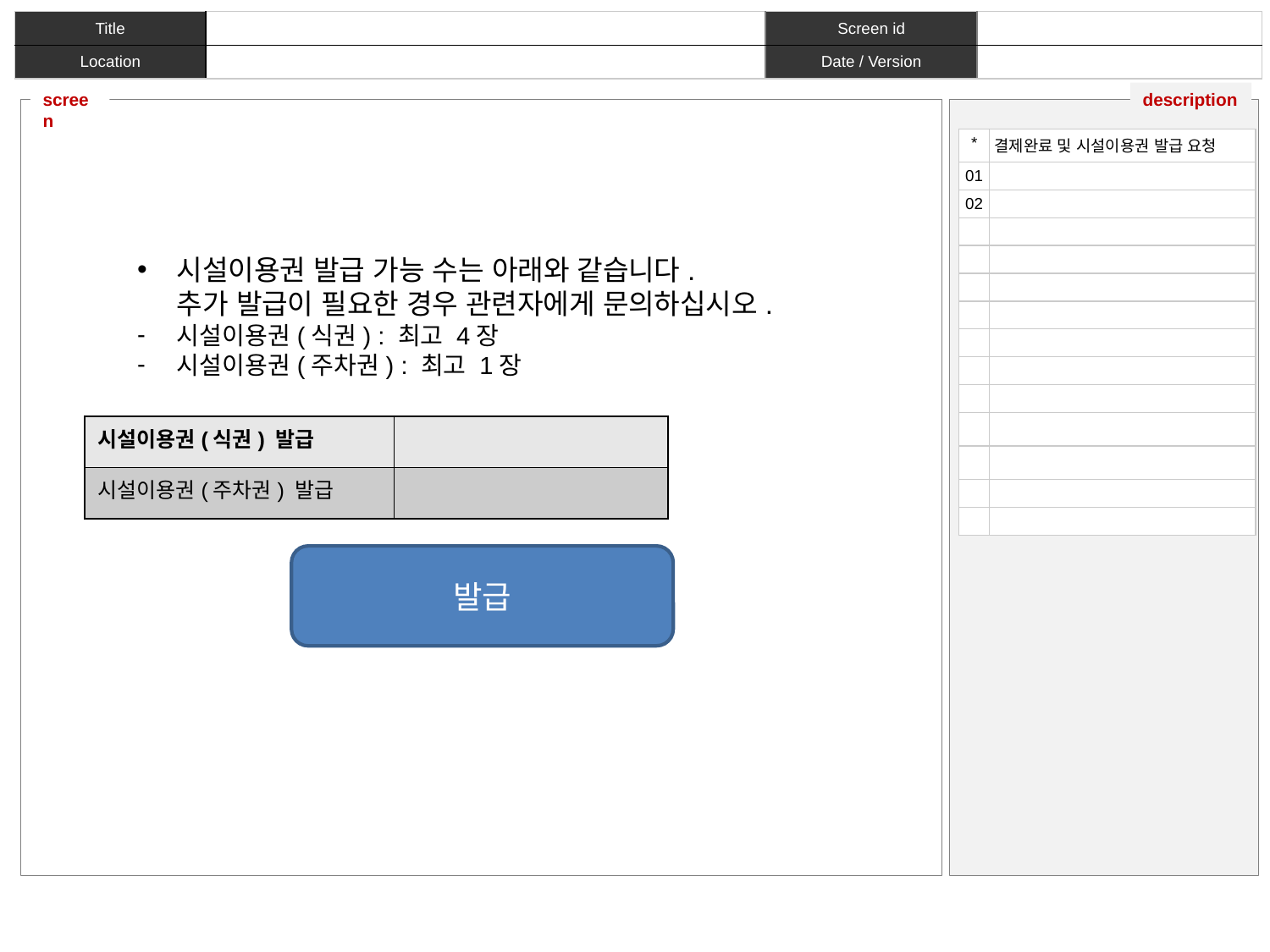

| \* | 결제완료 및 시설이용권 발급 요청 |
| --- | --- |
| 01 |  |
| 02 |  |
|  |  |
|  |  |
|  |  |
|  |  |
|  |  |
|  |  |
|  |  |
|  |  |
|  |  |
|  |  |
|  |  |
시설이용권 발급 가능 수는 아래와 같습니다.
추가 발급이 필요한 경우 관련자에게 문의하십시오.
시설이용권(식권) : 최고 4장
시설이용권(주차권) : 최고 1장
| 시설이용권(식권) 발급 |  |
| --- | --- |
| 시설이용권(주차권) 발급 |  |
발급